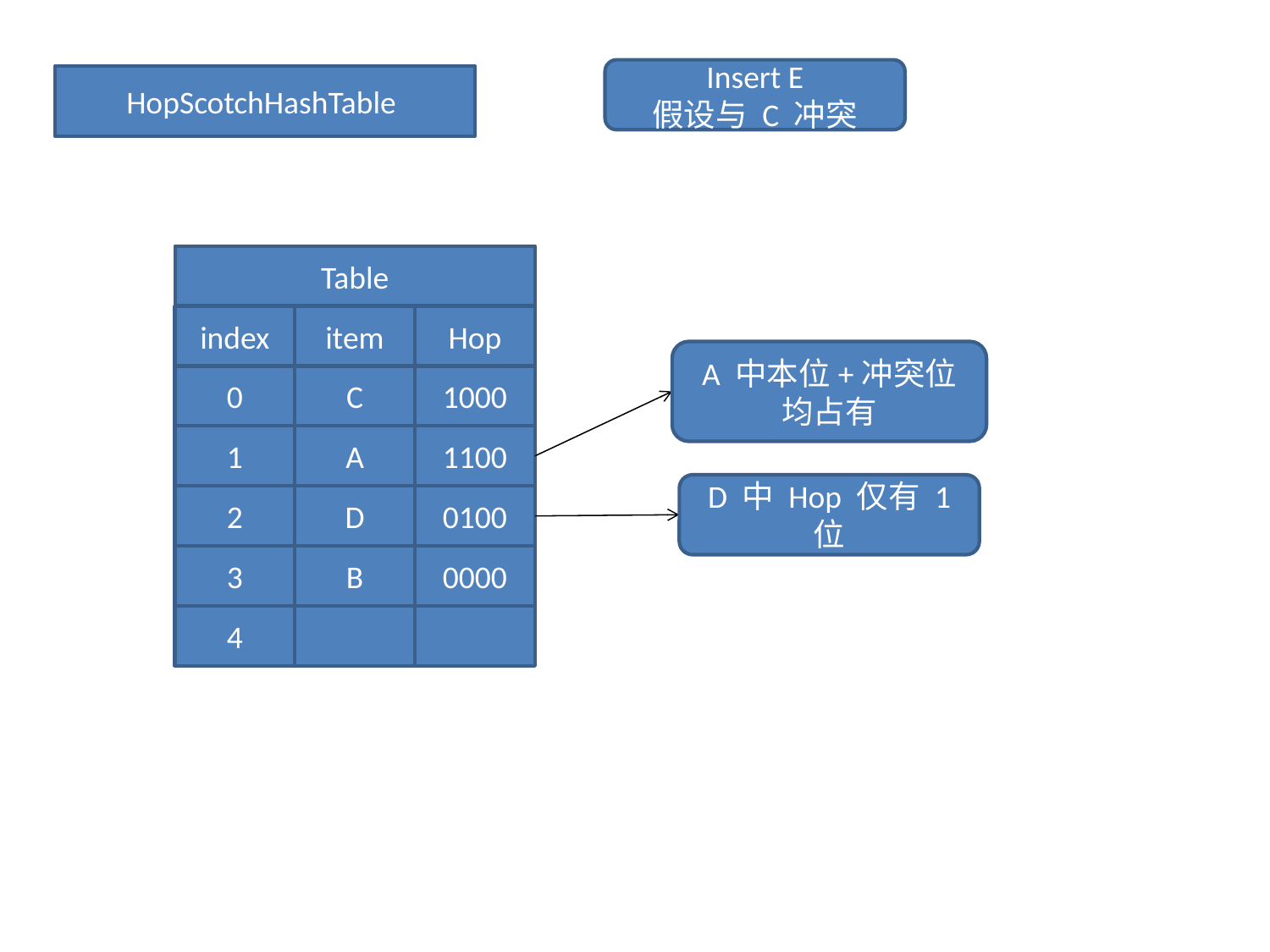

Insert E
假设与 C 冲突
HopScotchHashTable
Table
index
item
Hop
A 中本位+冲突位
均占有
0
C
1000
1
A
1100
D 中 Hop 仅有 1 位
2
D
0100
3
B
0000
4